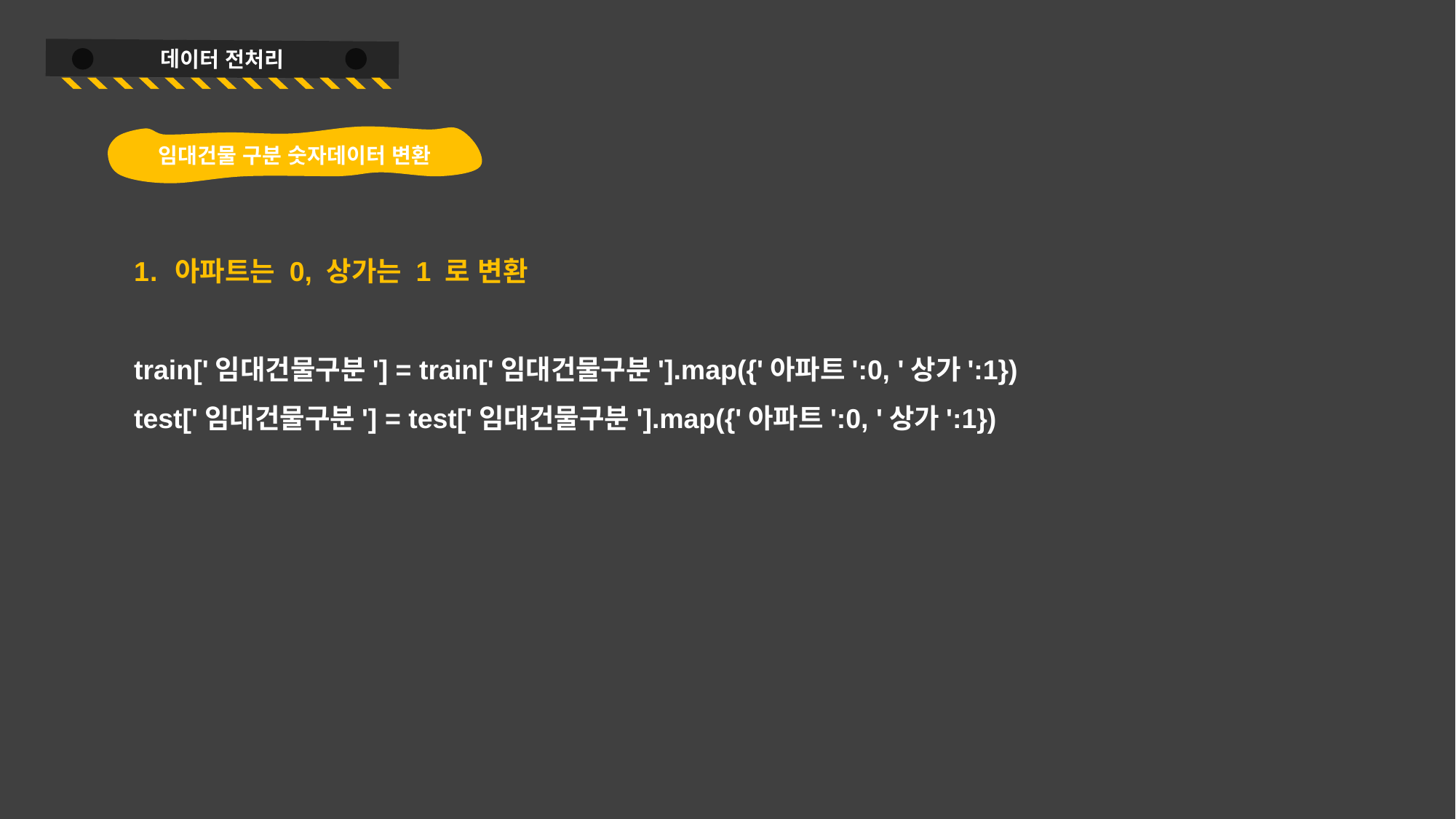

데이터 전처리

임대건물 구분 숫자데이터 변환
아파트는 0, 상가는 1 로 변환

train['임대건물구분'] = train['임대건물구분'].map({'아파트':0, '상가':1})
test['임대건물구분'] = test['임대건물구분'].map({'아파트':0, '상가':1})